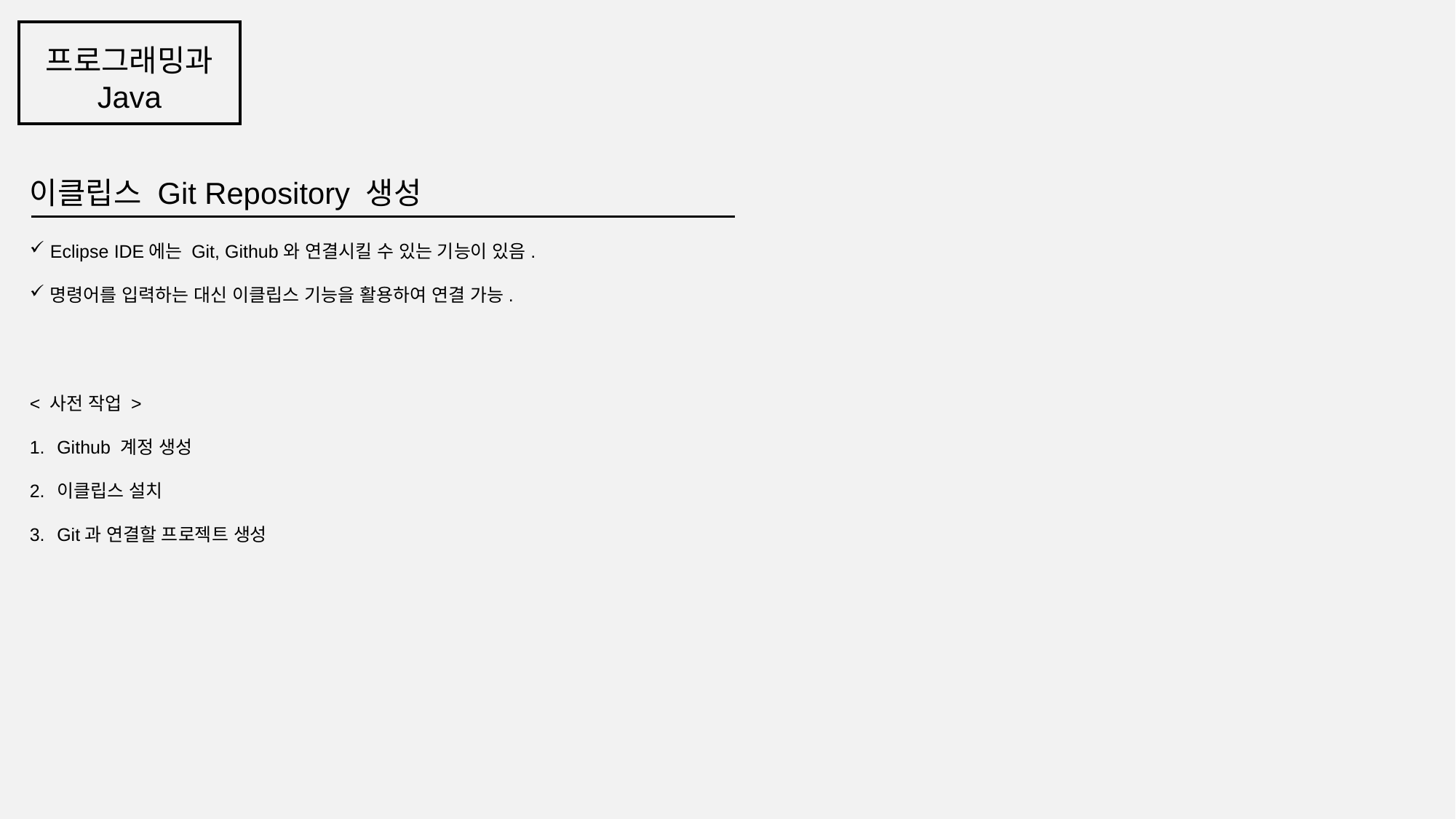

프로그래밍과
Java
이클립스 Git Repository 생성
Eclipse IDE에는 Git, Github와 연결시킬 수 있는 기능이 있음.

명령어를 입력하는 대신 이클립스 기능을 활용하여 연결 가능.

< 사전 작업 >

Github 계정 생성

이클립스 설치

Git과 연결할 프로젝트 생성